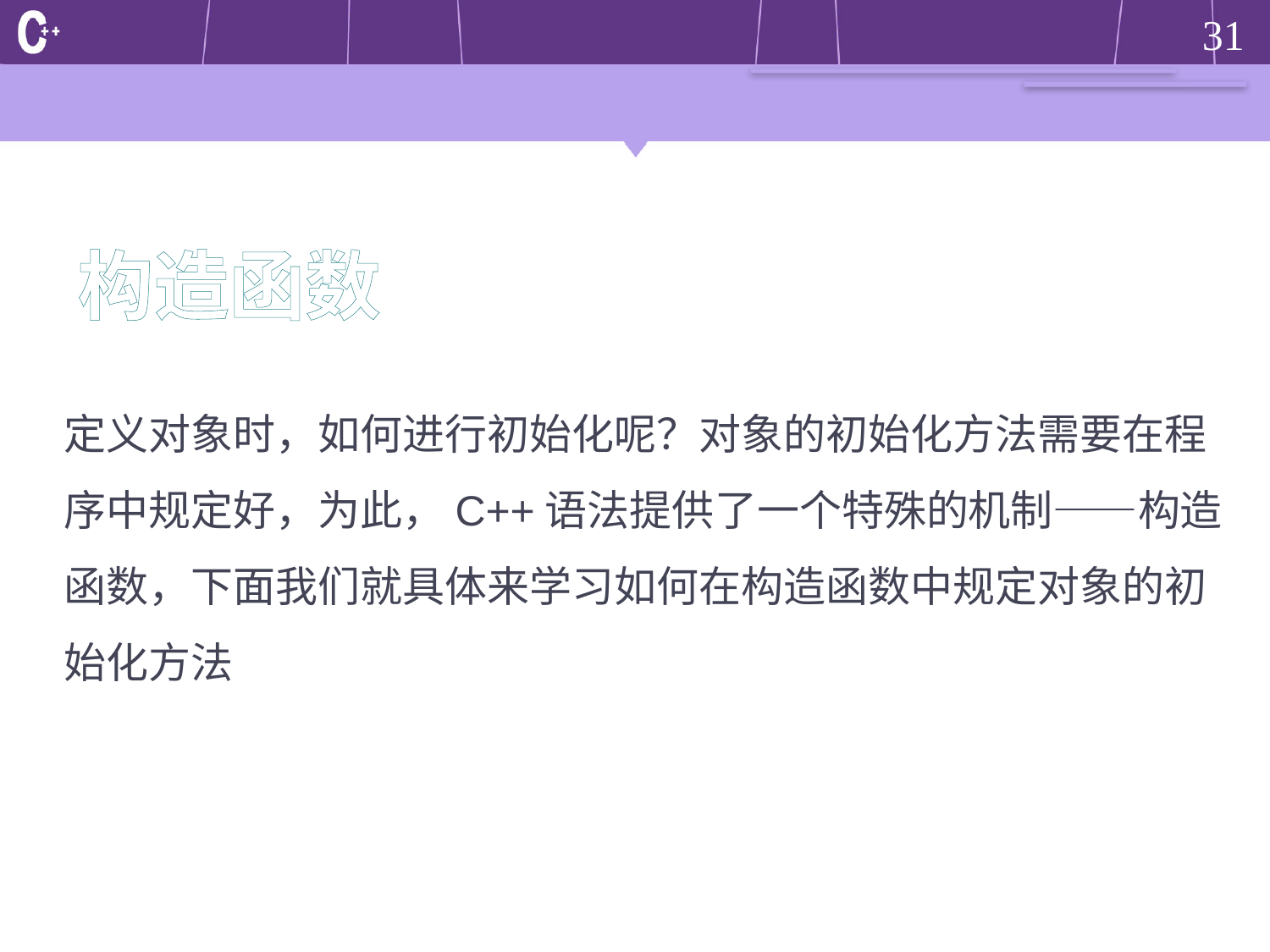

# 构造函数
定义对象时，如何进行初始化呢？对象的初始化方法需要在程序中规定好，为此，C++语法提供了一个特殊的机制——构造函数，下面我们就具体来学习如何在构造函数中规定对象的初始化方法